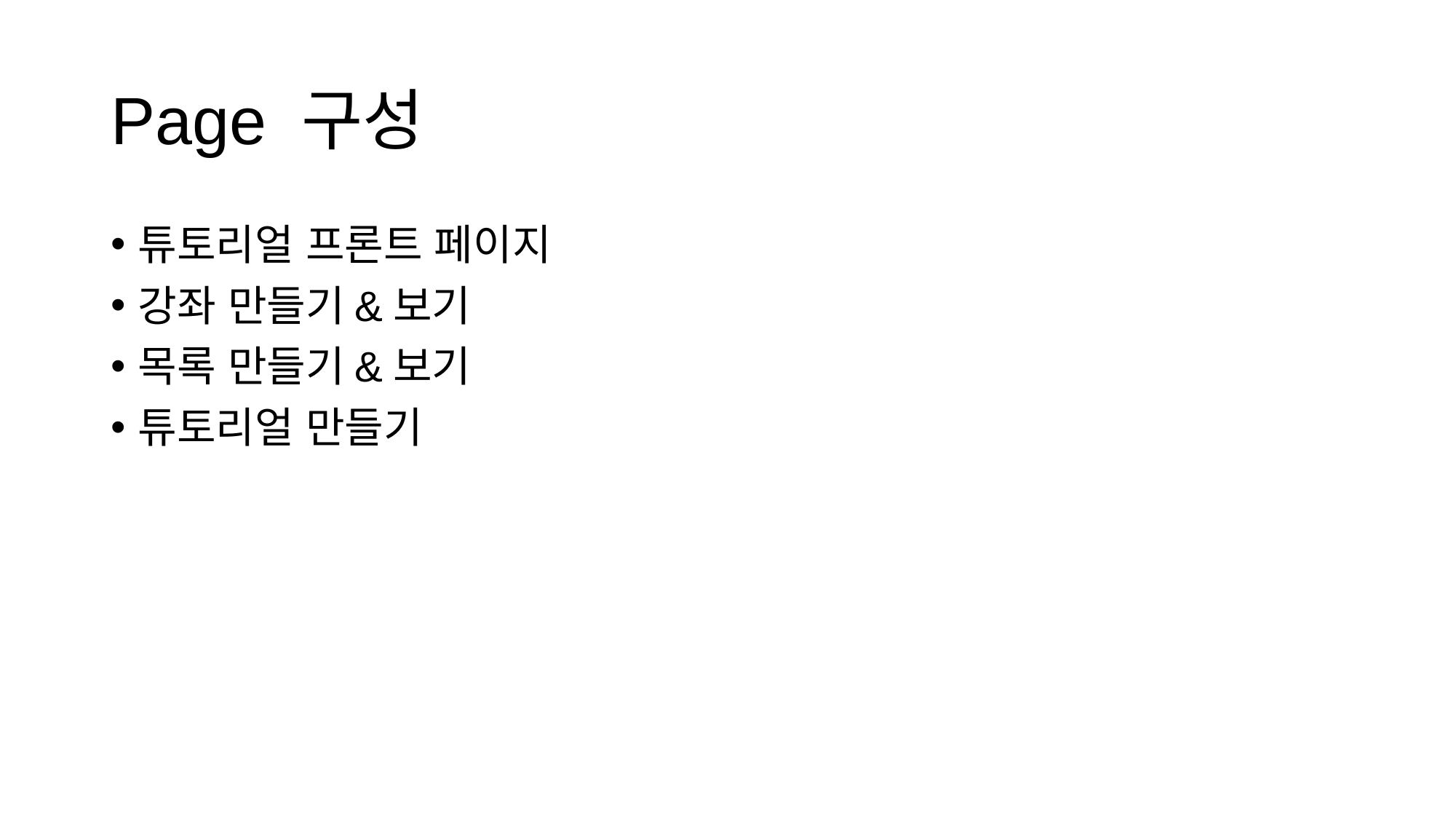

# Page 구성
튜토리얼 프론트 페이지
강좌 만들기&보기
목록 만들기&보기
튜토리얼 만들기